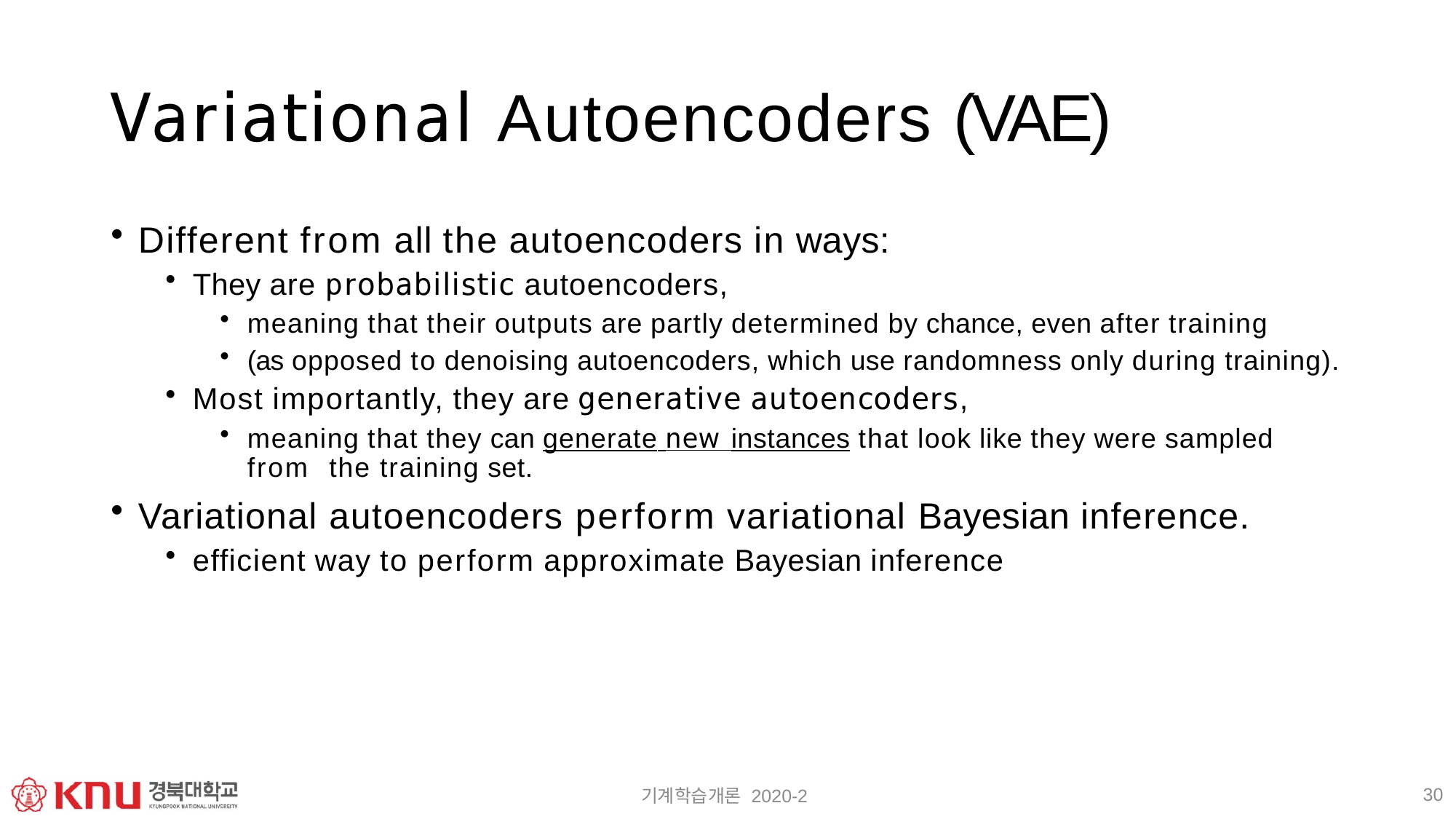

# Variational Autoencoders (VAE)
Different from all the autoencoders in ways:
They are probabilistic autoencoders,
meaning that their outputs are partly determined by chance, even after training
(as opposed to denoising autoencoders, which use randomness only during training).
Most importantly, they are generative autoencoders,
meaning that they can generate new instances that look like they were sampled from  the training set.
Variational autoencoders perform variational Bayesian inference.
efficient way to perform approximate Bayesian inference
30
기계학습개론 2020-2